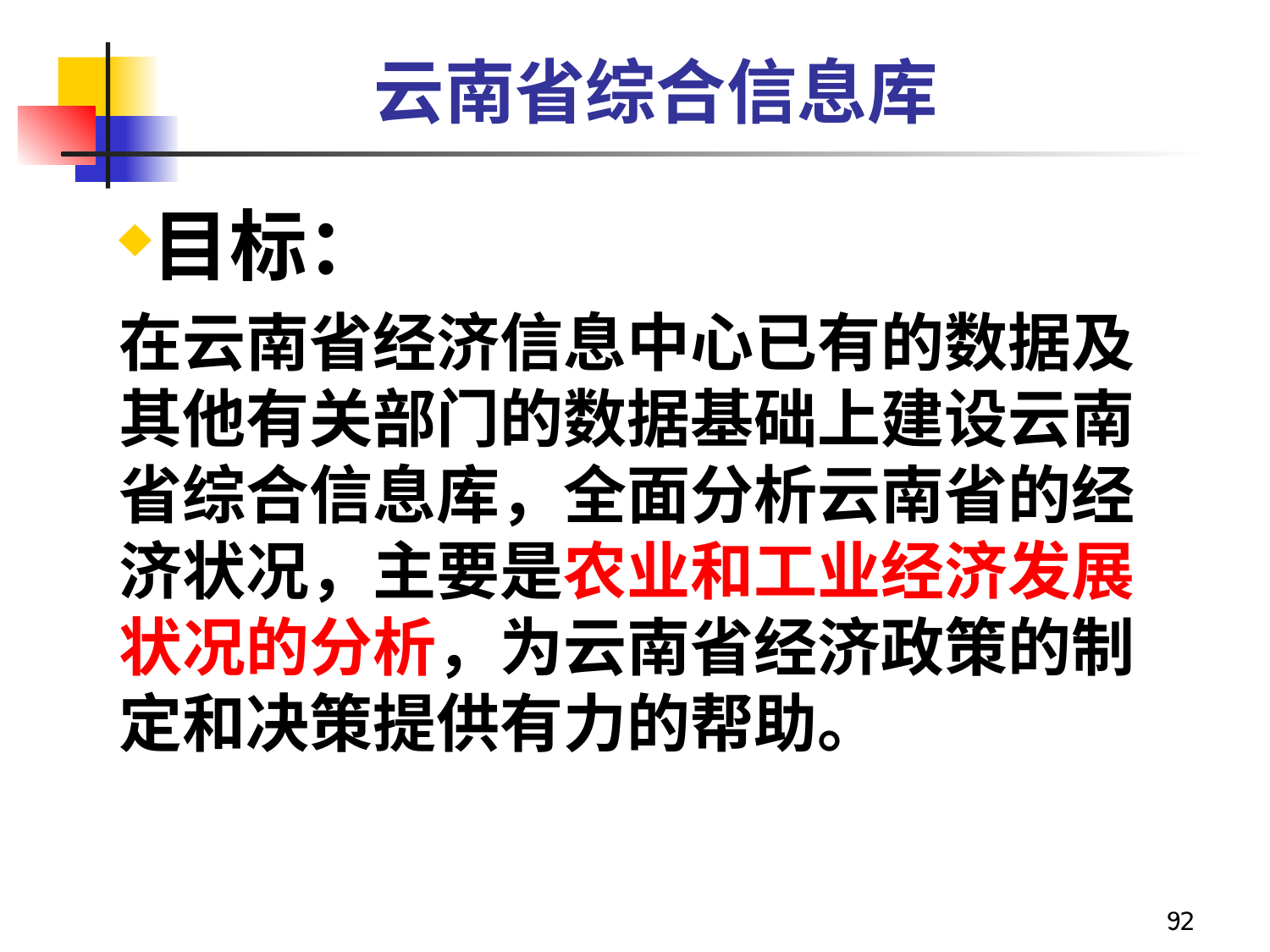

云南省综合信息库
目标：
在云南省经济信息中心已有的数据及其他有关部门的数据基础上建设云南省综合信息库，全面分析云南省的经济状况，主要是农业和工业经济发展状况的分析，为云南省经济政策的制定和决策提供有力的帮助。
92